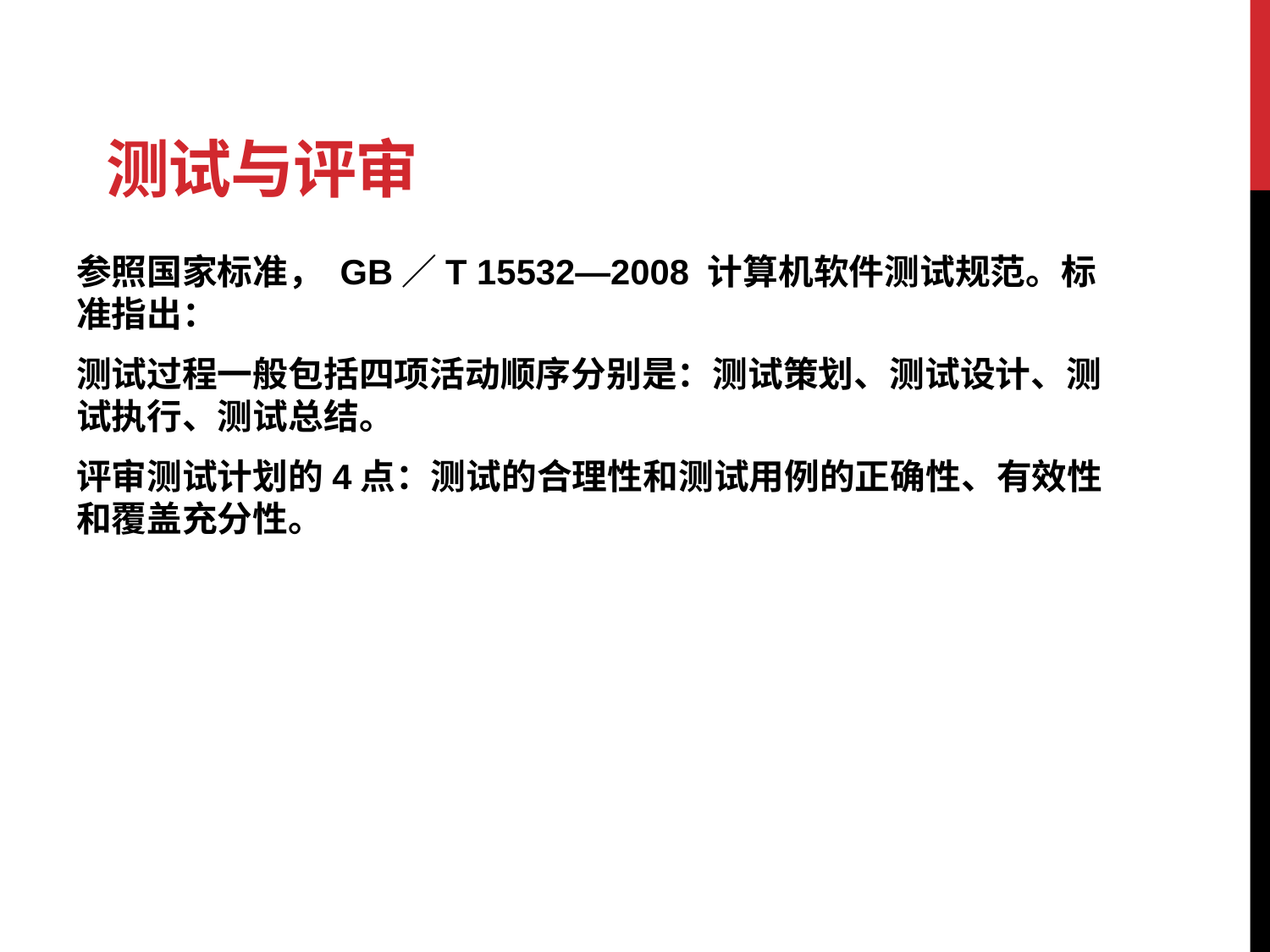

# 测试与评审
参照国家标准， GB／T 15532—2008 计算机软件测试规范。标准指出：
测试过程一般包括四项活动顺序分别是：测试策划、测试设计、测试执行、测试总结。
评审测试计划的4点：测试的合理性和测试用例的正确性、有效性和覆盖充分性。